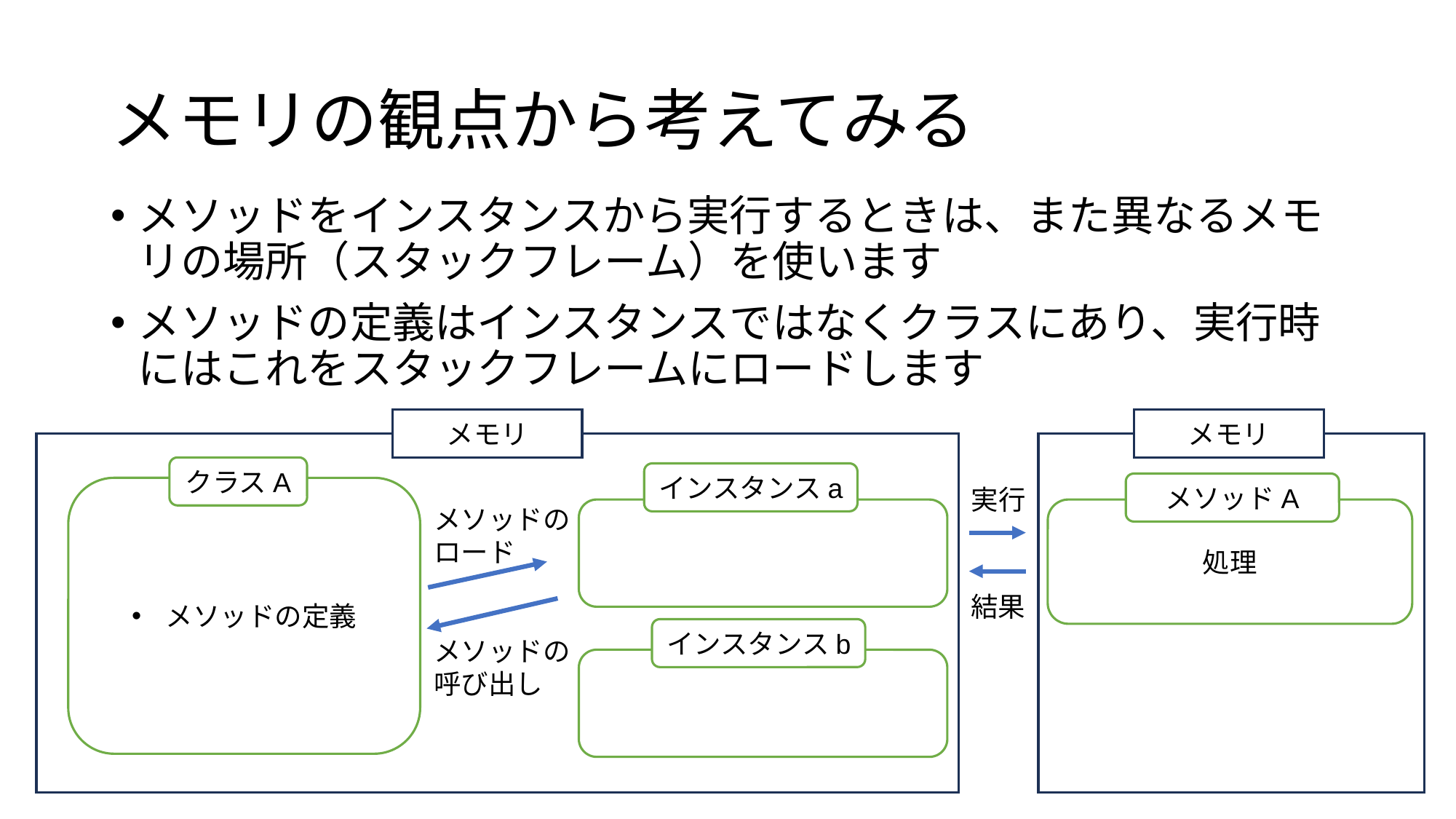

# メモリの観点から考えてみる
メソッドをインスタンスから実行するときは、また異なるメモリの場所（スタックフレーム）を使います
メソッドの定義はインスタンスではなくクラスにあり、実行時にはこれをスタックフレームにロードします
メモリ
メモリ

クラスA
インスタンスa
メソッドA
実行
メソッドの定義
メソッドの
ロード
処理

結果
インスタンスb
メソッドの
呼び出し